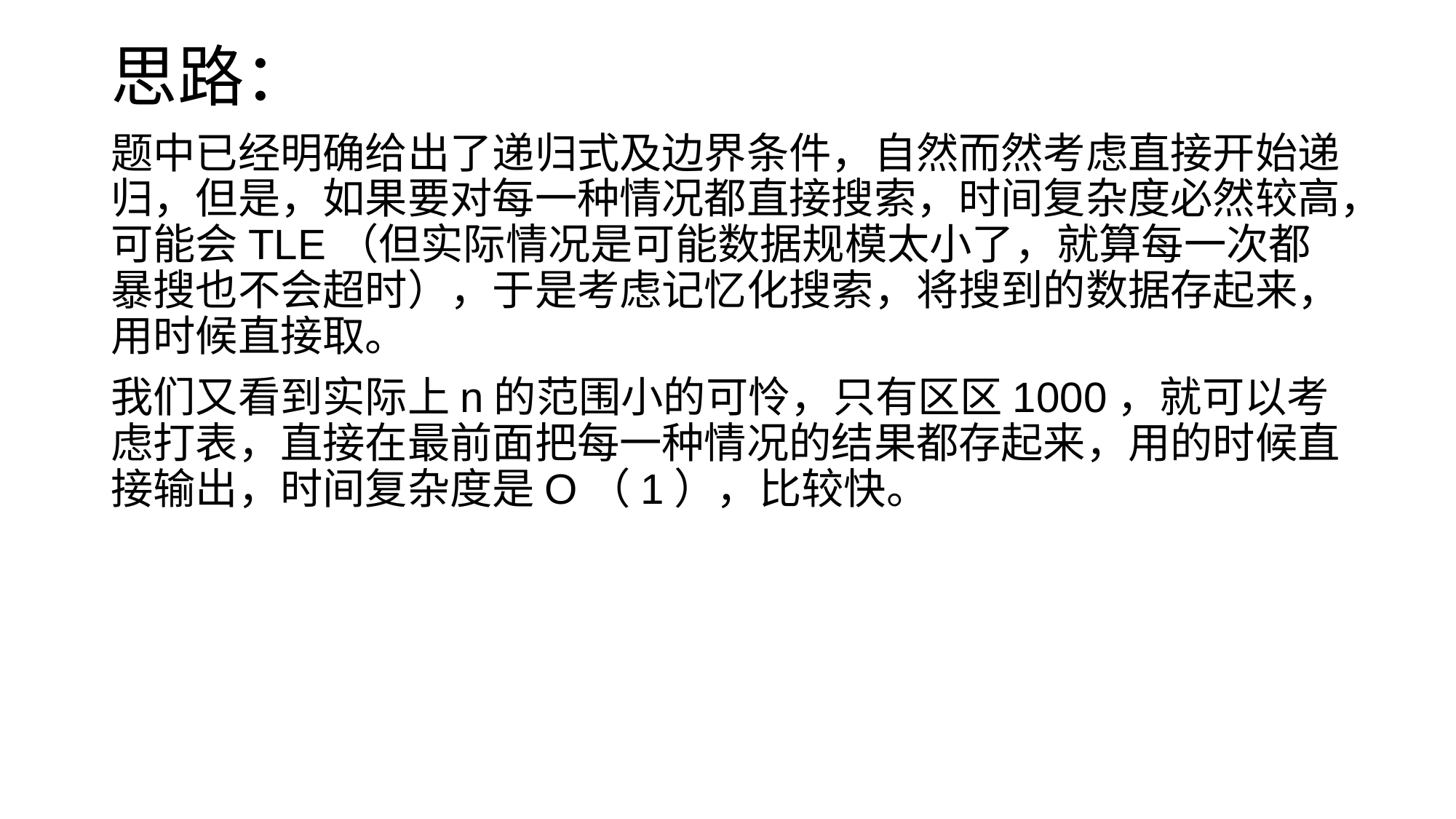

# 思路：
题中已经明确给出了递归式及边界条件，自然而然考虑直接开始递归，但是，如果要对每一种情况都直接搜索，时间复杂度必然较高，可能会TLE（但实际情况是可能数据规模太小了，就算每一次都暴搜也不会超时），于是考虑记忆化搜索，将搜到的数据存起来，用时候直接取。
我们又看到实际上n的范围小的可怜，只有区区1000，就可以考虑打表，直接在最前面把每一种情况的结果都存起来，用的时候直接输出，时间复杂度是O（1），比较快。